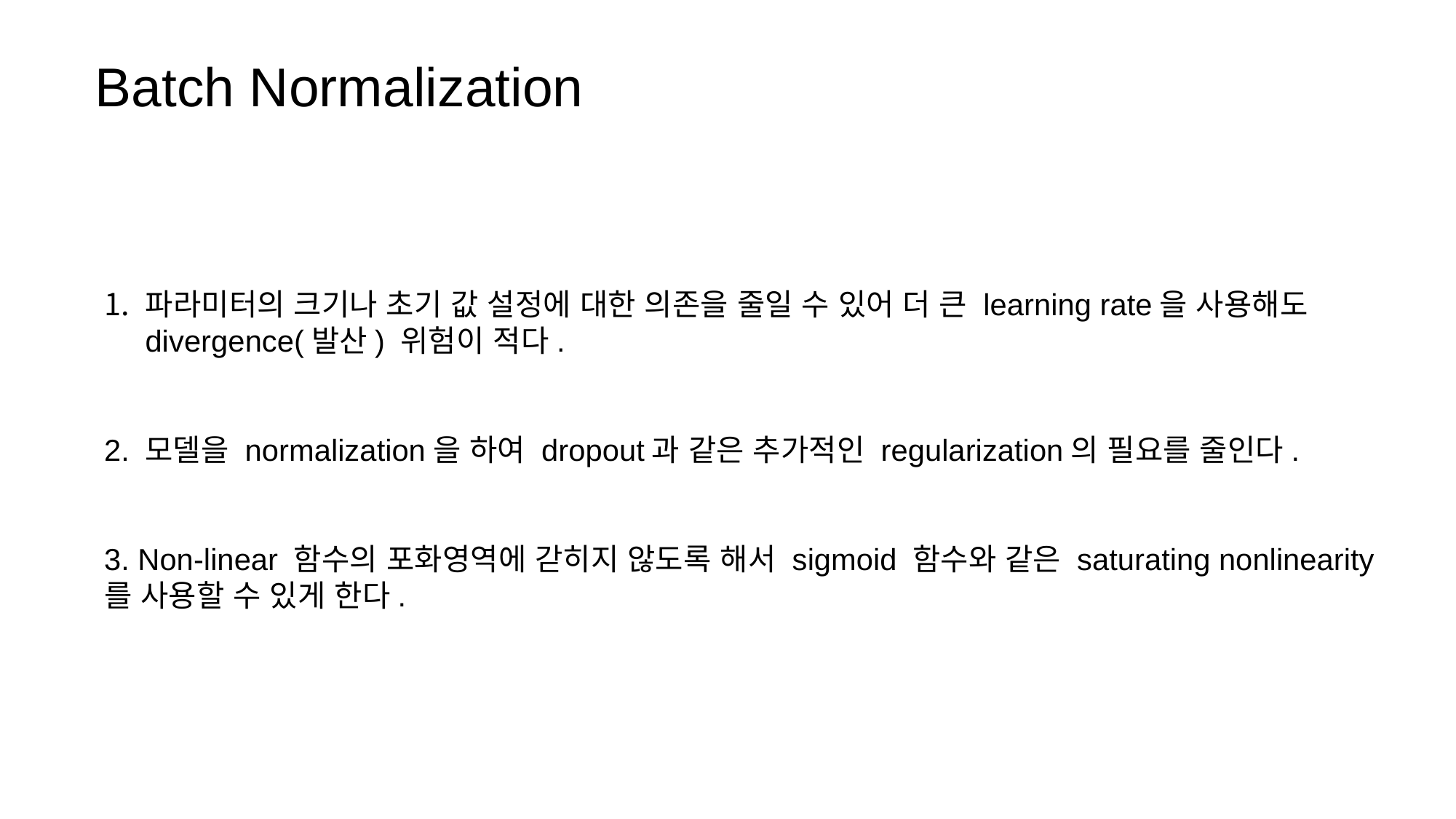

Batch Normalization
파라미터의 크기나 초기 값 설정에 대한 의존을 줄일 수 있어 더 큰 learning rate을 사용해도 divergence(발산) 위험이 적다.

2. 모델을 normalization을 하여 dropout과 같은 추가적인 regularization의 필요를 줄인다.

3. Non-linear 함수의 포화영역에 갇히지 않도록 해서 sigmoid 함수와 같은 saturating nonlinearity를 사용할 수 있게 한다.